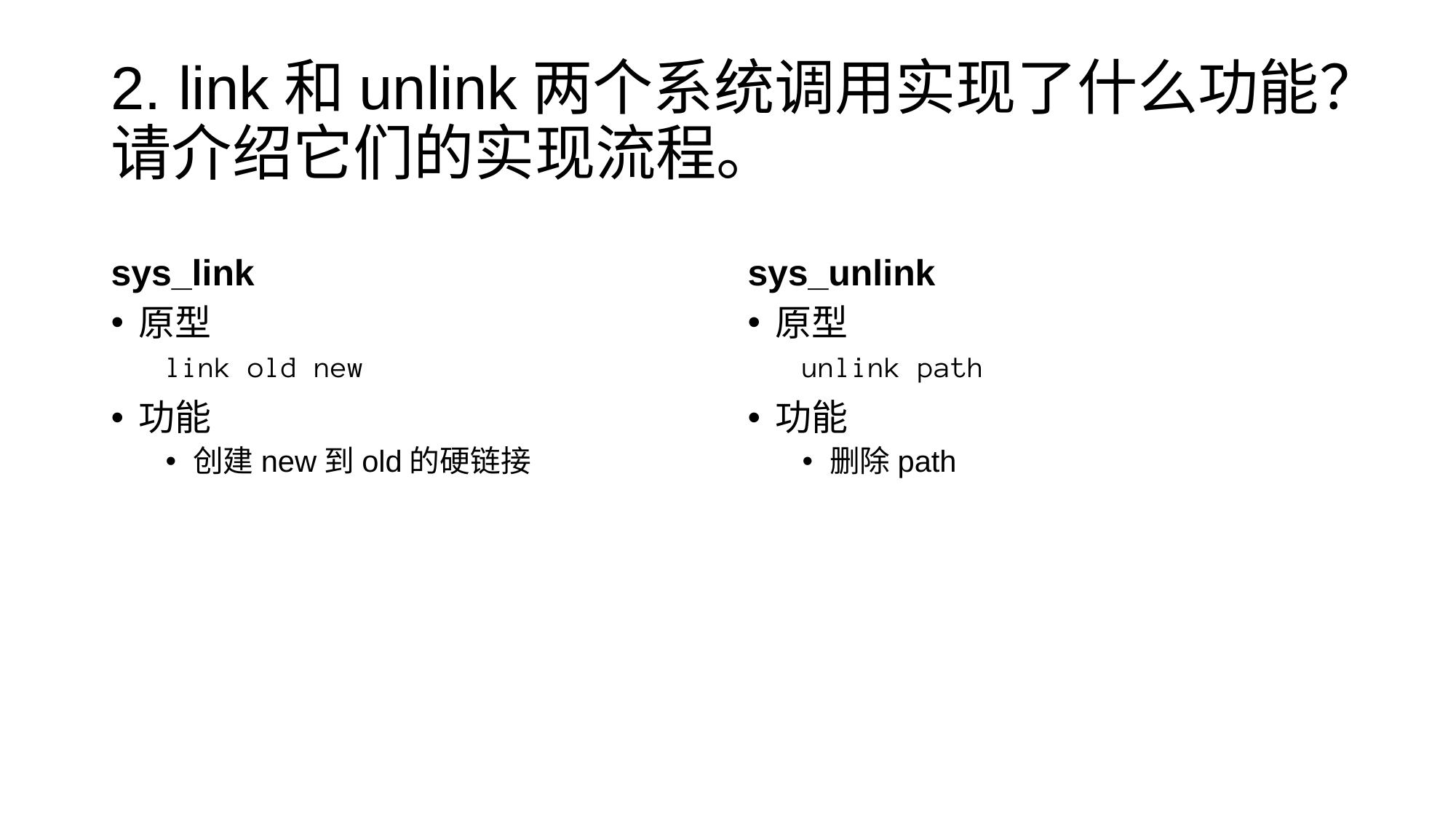

# 2. link和unlink两个系统调用实现了什么功能？请介绍它们的实现流程。
sys_link
sys_unlink
原型
link old new
功能
创建new到old的硬链接
原型
unlink path
功能
删除path